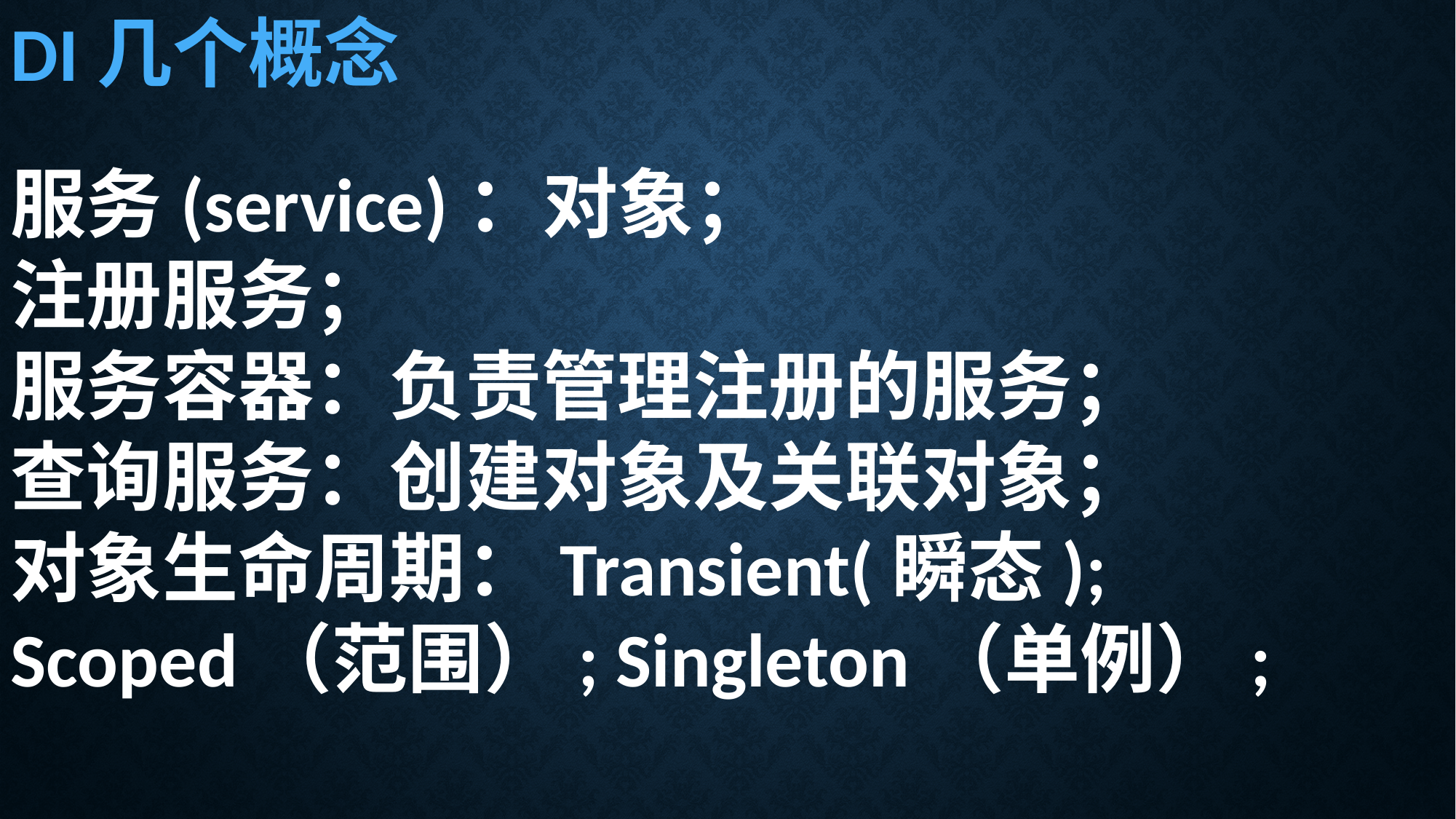

DI几个概念

服务(service)：对象；
注册服务；
服务容器：负责管理注册的服务；
查询服务：创建对象及关联对象；
对象生命周期：Transient(瞬态); Scoped（范围）; Singleton（单例）;